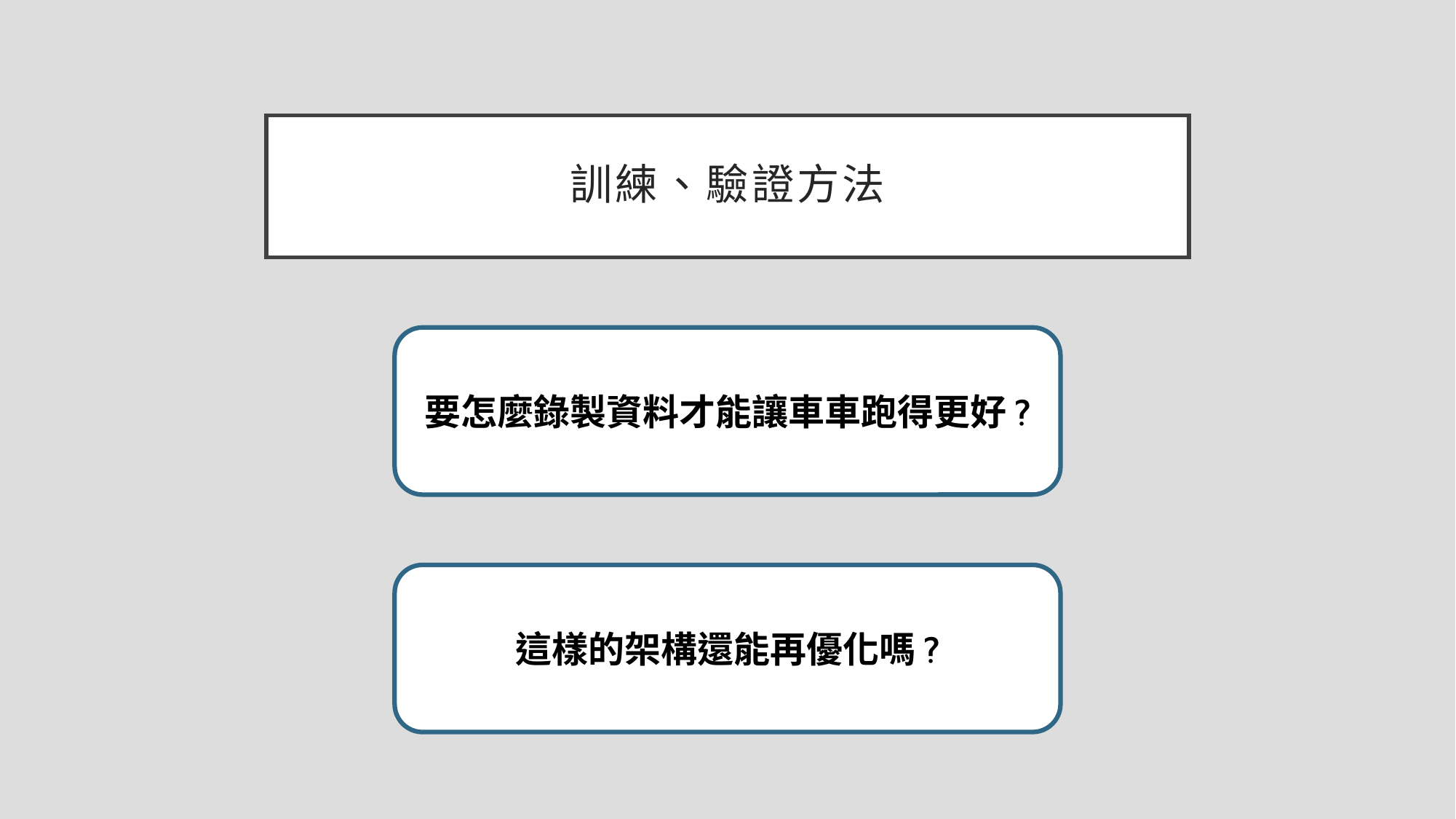

# 訓練、驗證方法
要怎麼錄製資料才能讓車車跑得更好?
這樣的架構還能再優化嗎?